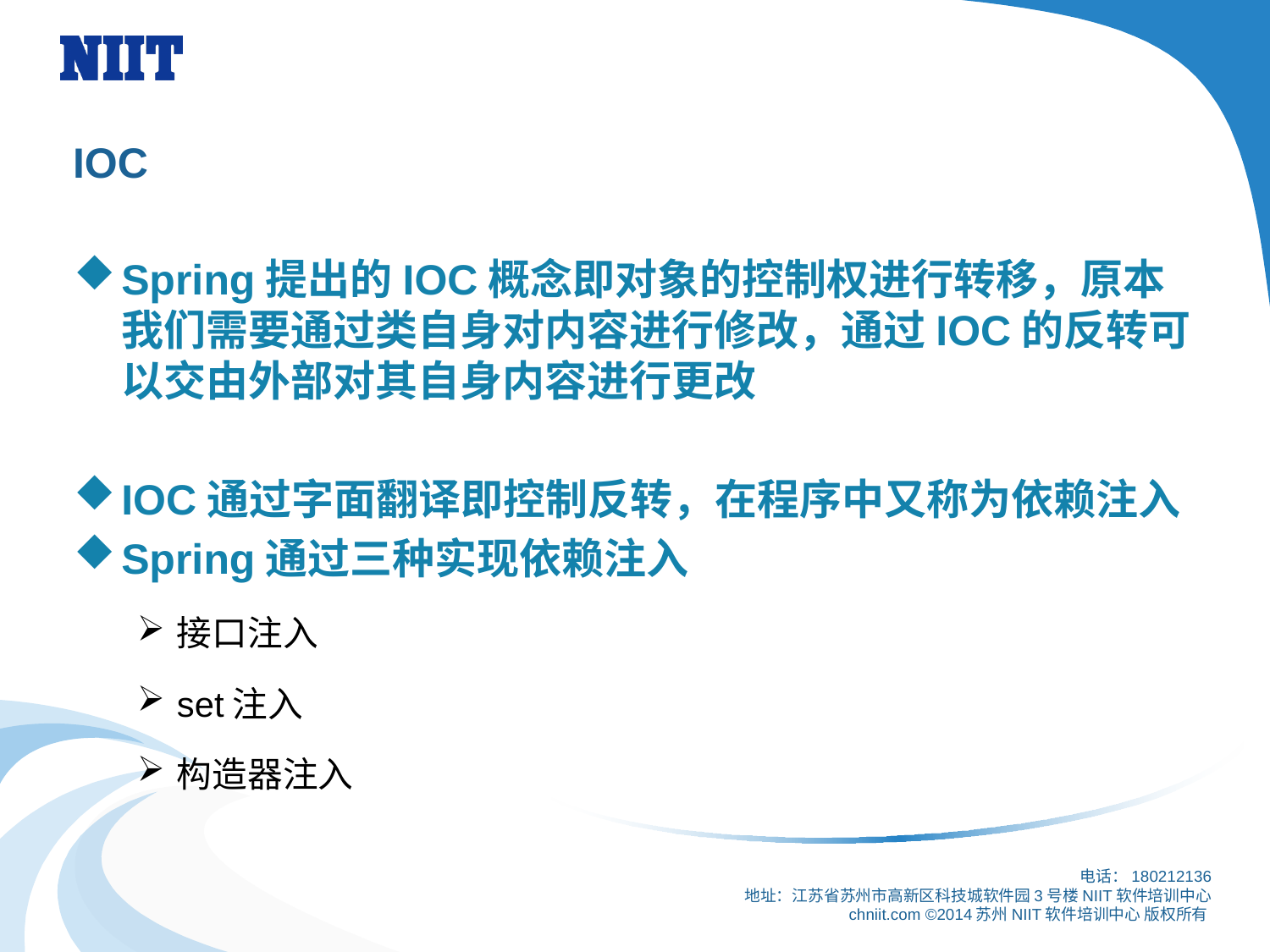

# IOC
Spring提出的IOC概念即对象的控制权进行转移，原本我们需要通过类自身对内容进行修改，通过IOC的反转可以交由外部对其自身内容进行更改

IOC通过字面翻译即控制反转，在程序中又称为依赖注入
Spring通过三种实现依赖注入
接口注入
set注入
构造器注入